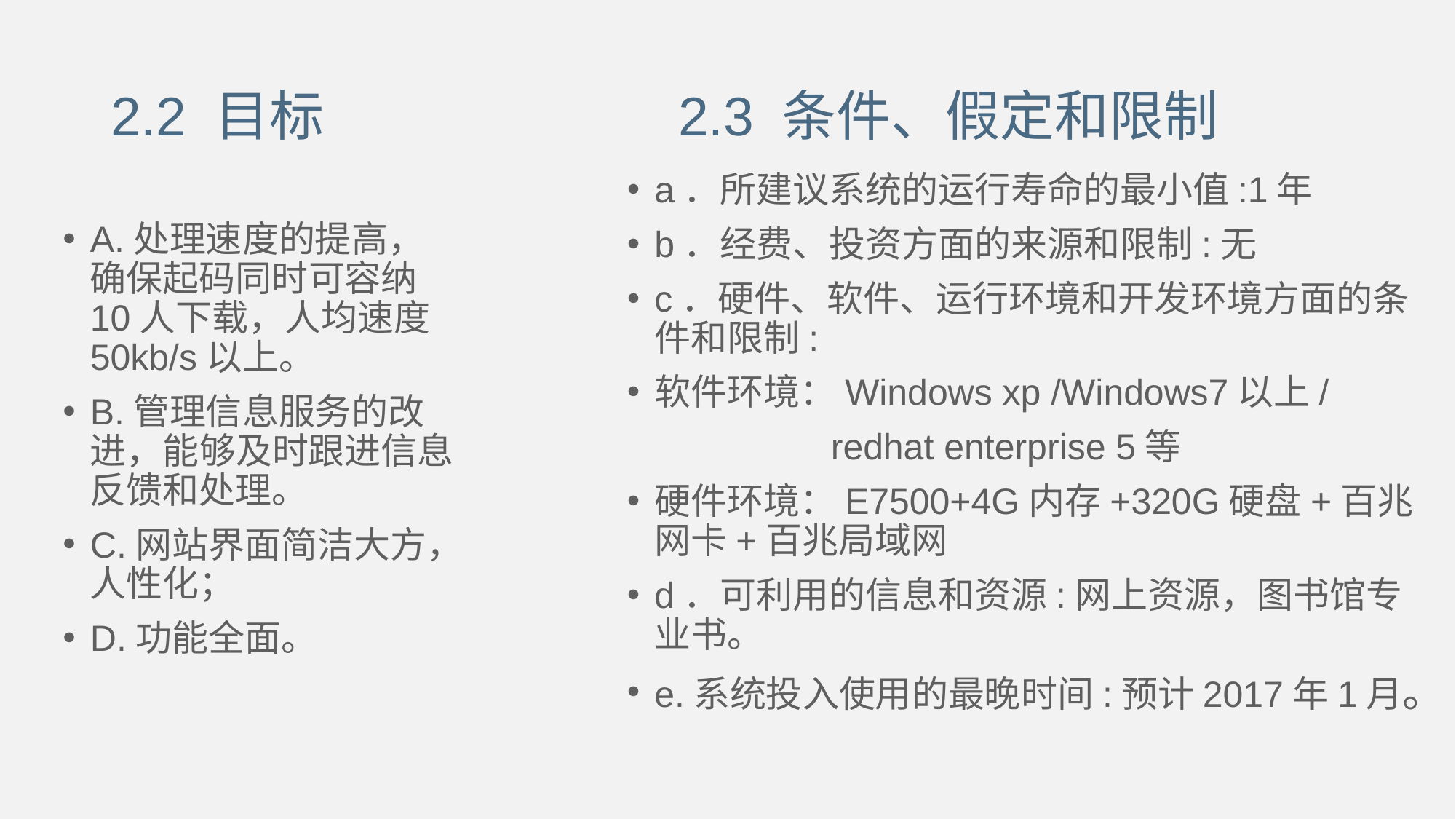

2.2 目标                            2.3 条件、假定和限制
a．所建议系统的运行寿命的最小值:1年
b．经费、投资方面的来源和限制:无
c．硬件、软件、运行环境和开发环境方面的条件和限制:
软件环境：Windows xp /Windows7以上/
                    redhat enterprise 5等
硬件环境：E7500+4G内存+320G硬盘+百兆网卡+百兆局域网
d．可利用的信息和资源:网上资源，图书馆专业书。
e.系统投入使用的最晚时间:预计2017年1月。
A.处理速度的提高，确保起码同时可容纳10人下载，人均速度50kb/s以上。
B.管理信息服务的改进，能够及时跟进信息反馈和处理。
C.网站界面简洁大方，人性化；
D.功能全面。